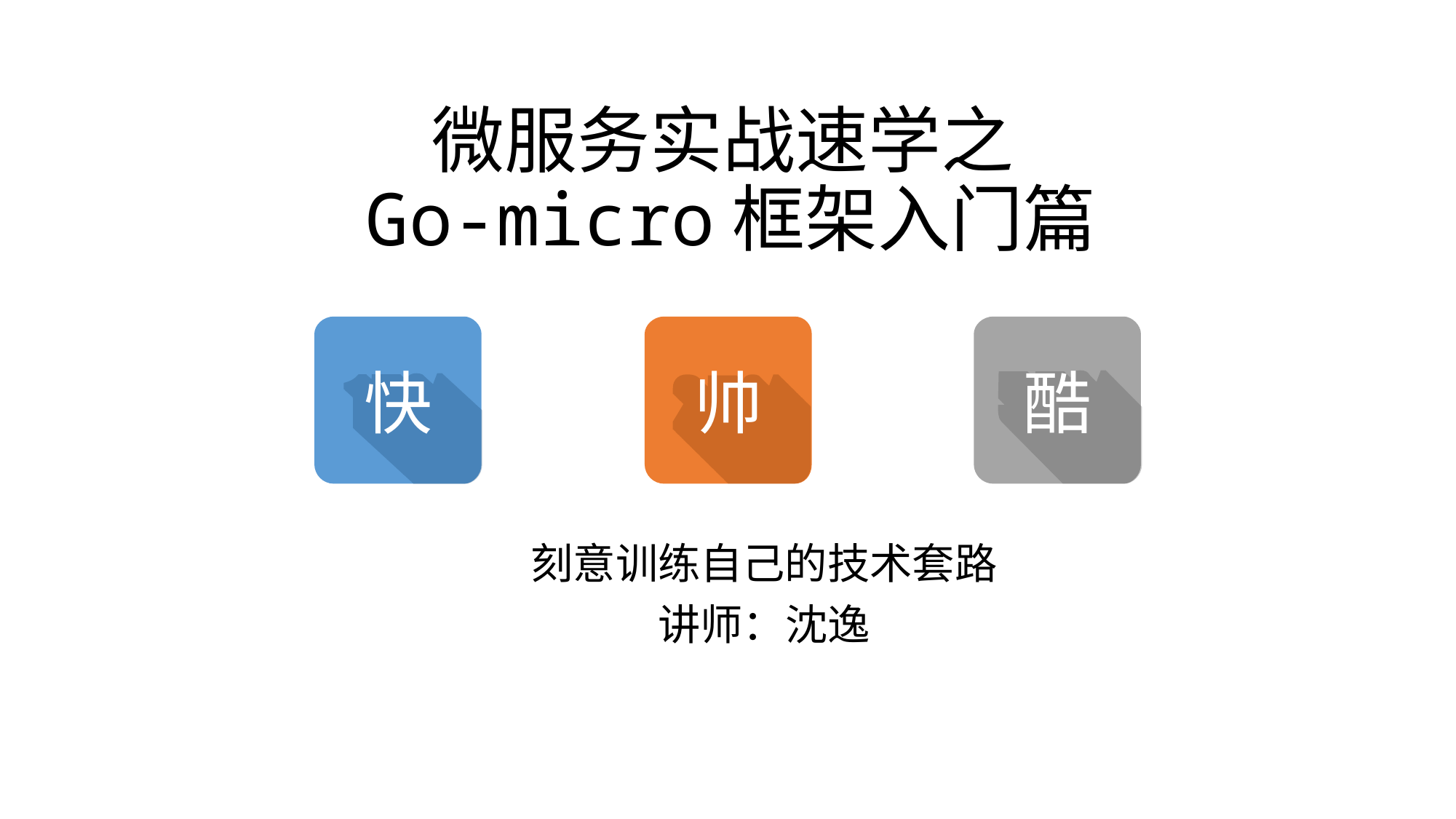

微服务实战速学之
Go-micro框架入门篇

快
帅
酷

刻意训练自己的技术套路
讲师：沈逸